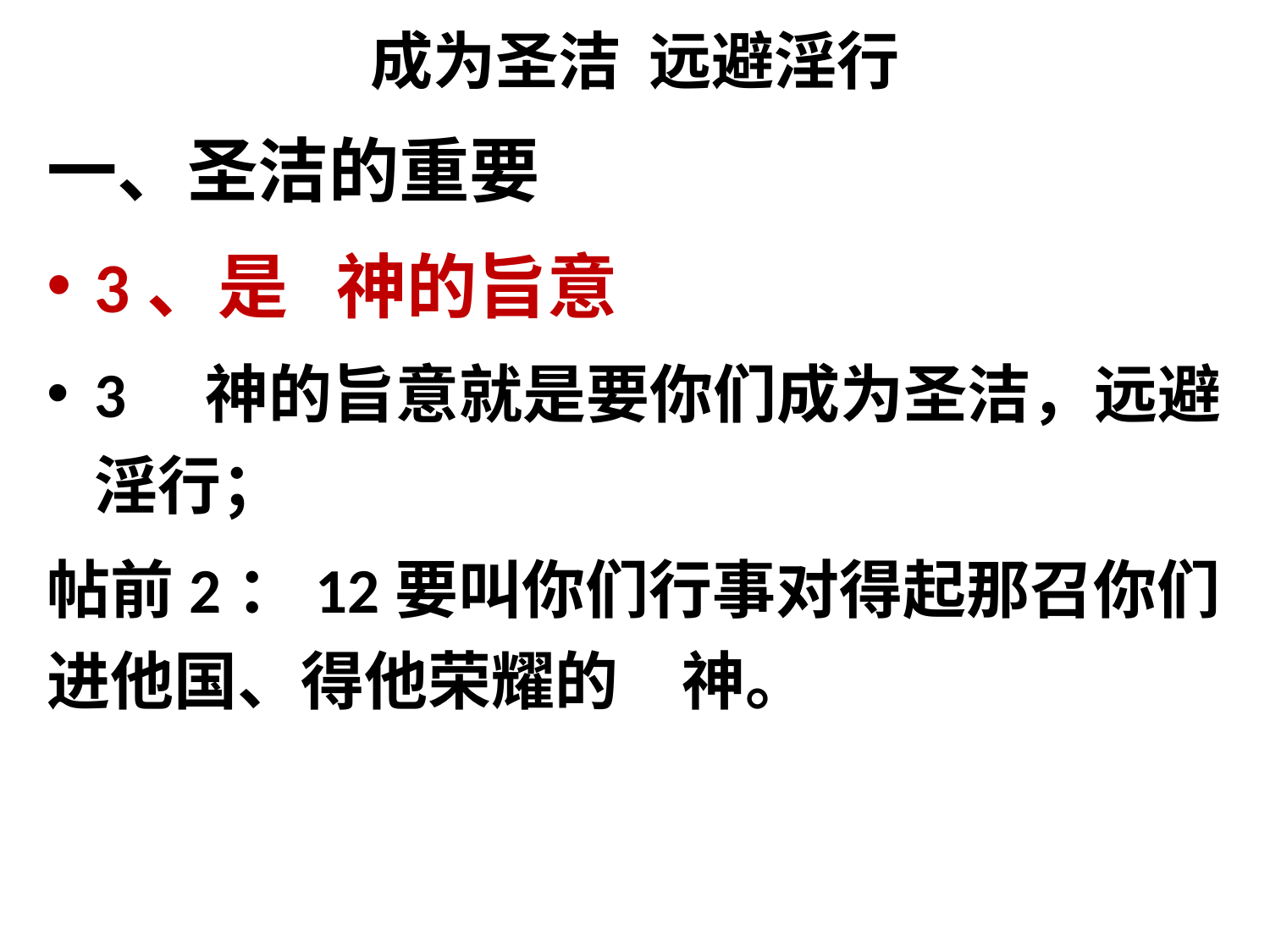

# 成为圣洁  远避淫行
一、圣洁的重要
3、是   神的旨意
3　神的旨意就是要你们成为圣洁，远避淫行；
帖前2：12要叫你们行事对得起那召你们进他国、得他荣耀的　神。